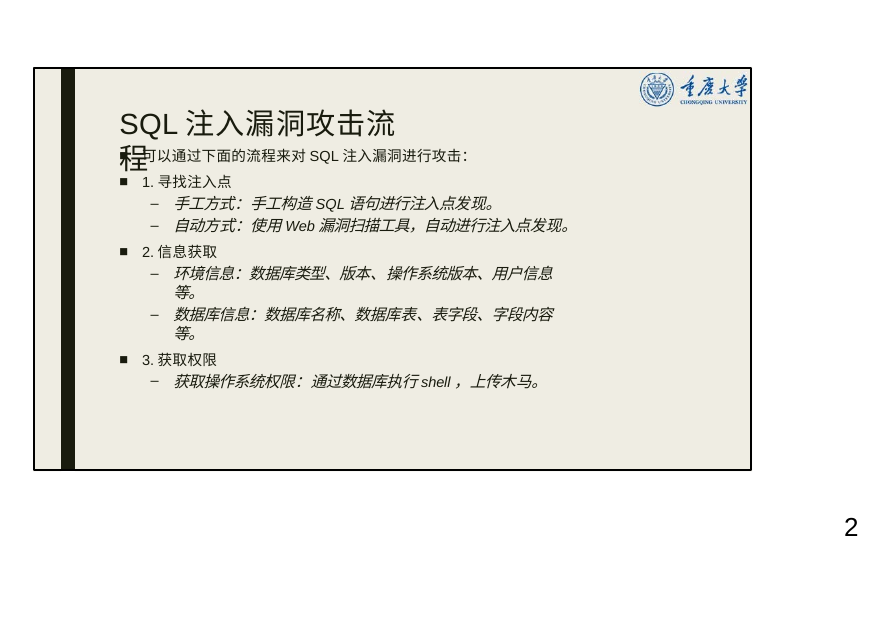

# SQL注入漏洞攻击流程
可以通过下面的流程来对SQL注入漏洞进行攻击：
1.寻找注入点
手工方式：手工构造SQL语句进行注入点发现。
自动方式：使用Web漏洞扫描工具，自动进行注入点发现。
2.信息获取
环境信息：数据库类型、版本、操作系统版本、用户信息等。
数据库信息：数据库名称、数据库表、表字段、字段内容等。
3.获取权限
获取操作系统权限：通过数据库执行shell，上传木马。
2